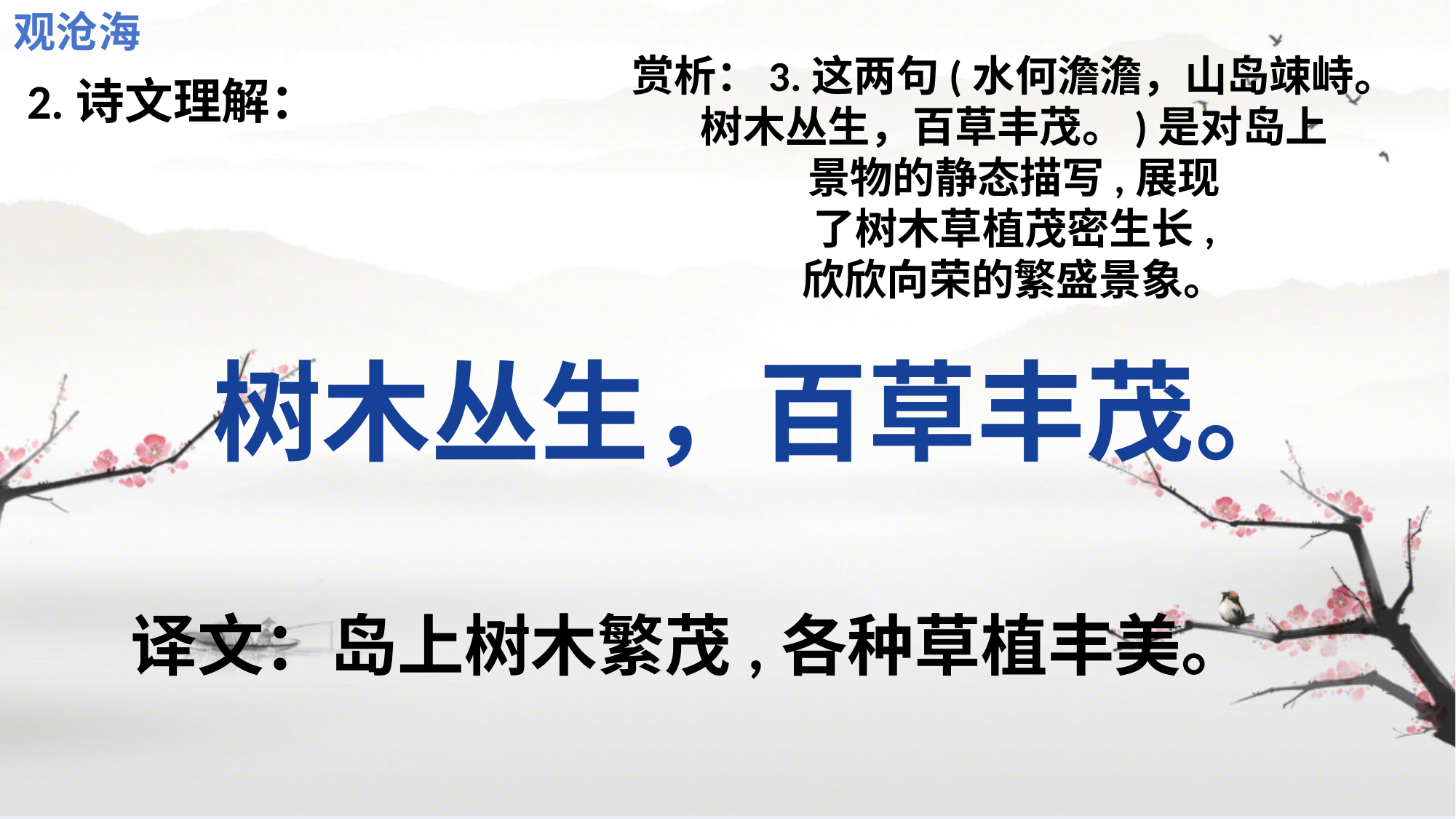

观沧海
秋风萧瑟，洪波涌起。
赏析：3.这两句(水何澹澹，山岛竦峙。
树木丛生，百草丰茂。)是对岛上
景物的静态描写,展现
了树木草植茂密生长,
欣欣向荣的繁盛景象。
2.诗文理解：
树木丛生，百草丰茂。
译文：岛上树木繁茂,各种草植丰美。